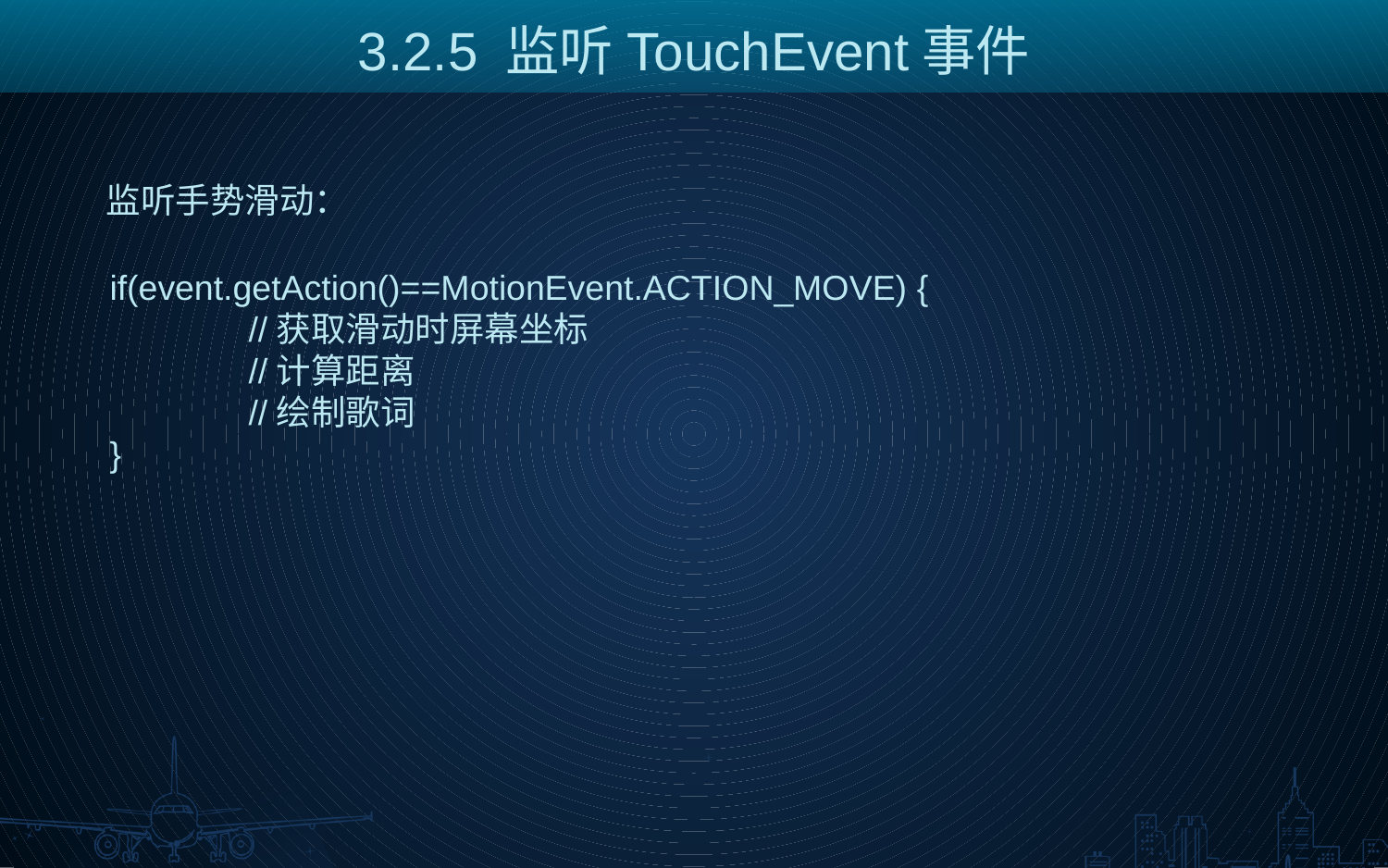

3.2.5 监听TouchEvent事件
监听手势滑动：
if(event.getAction()==MotionEvent.ACTION_MOVE) {
	//获取滑动时屏幕坐标
	//计算距离
	//绘制歌词
}